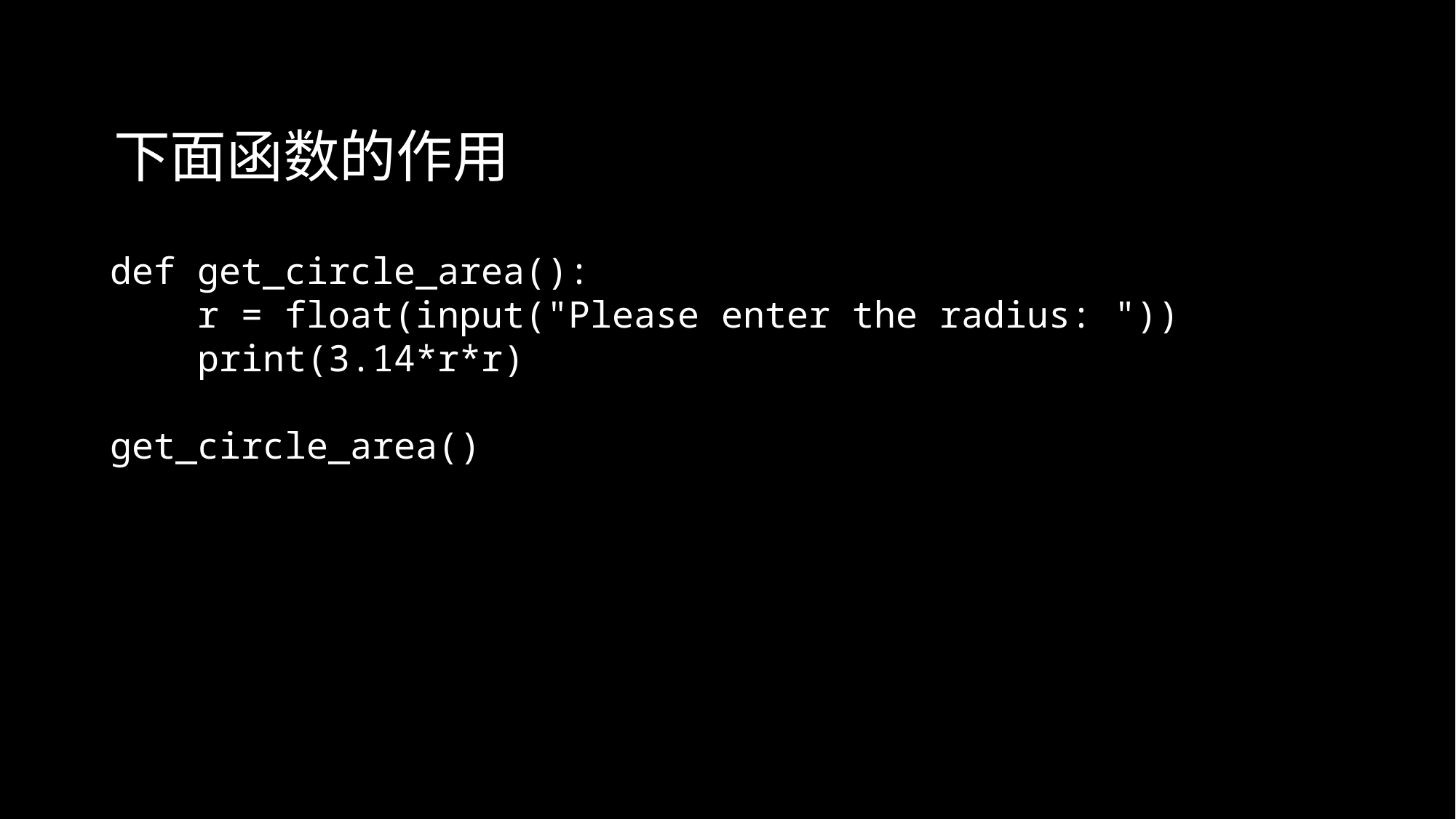

下面函数的作用
def get_circle_area():
    r = float(input("Please enter the radius: "))
    print(3.14*r*r)

get_circle_area()